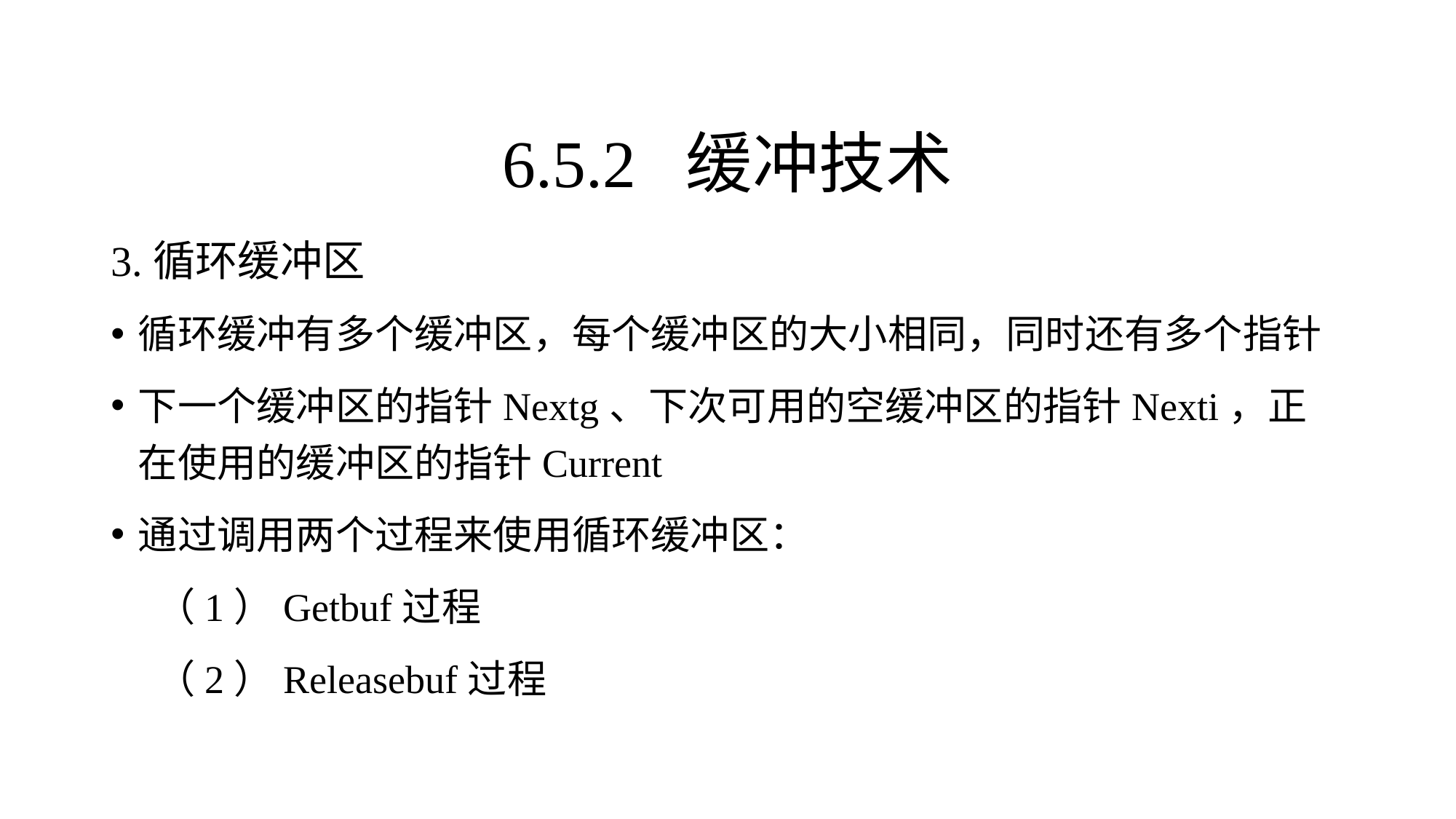

3.循环缓冲区
循环缓冲有多个缓冲区，每个缓冲区的大小相同，同时还有多个指针
下一个缓冲区的指针Nextg、下次可用的空缓冲区的指针Nexti，正在使用的缓冲区的指针Current
通过调用两个过程来使用循环缓冲区：
    （1）Getbuf过程
    （2）Releasebuf过程
6.5.2  缓冲技术
11